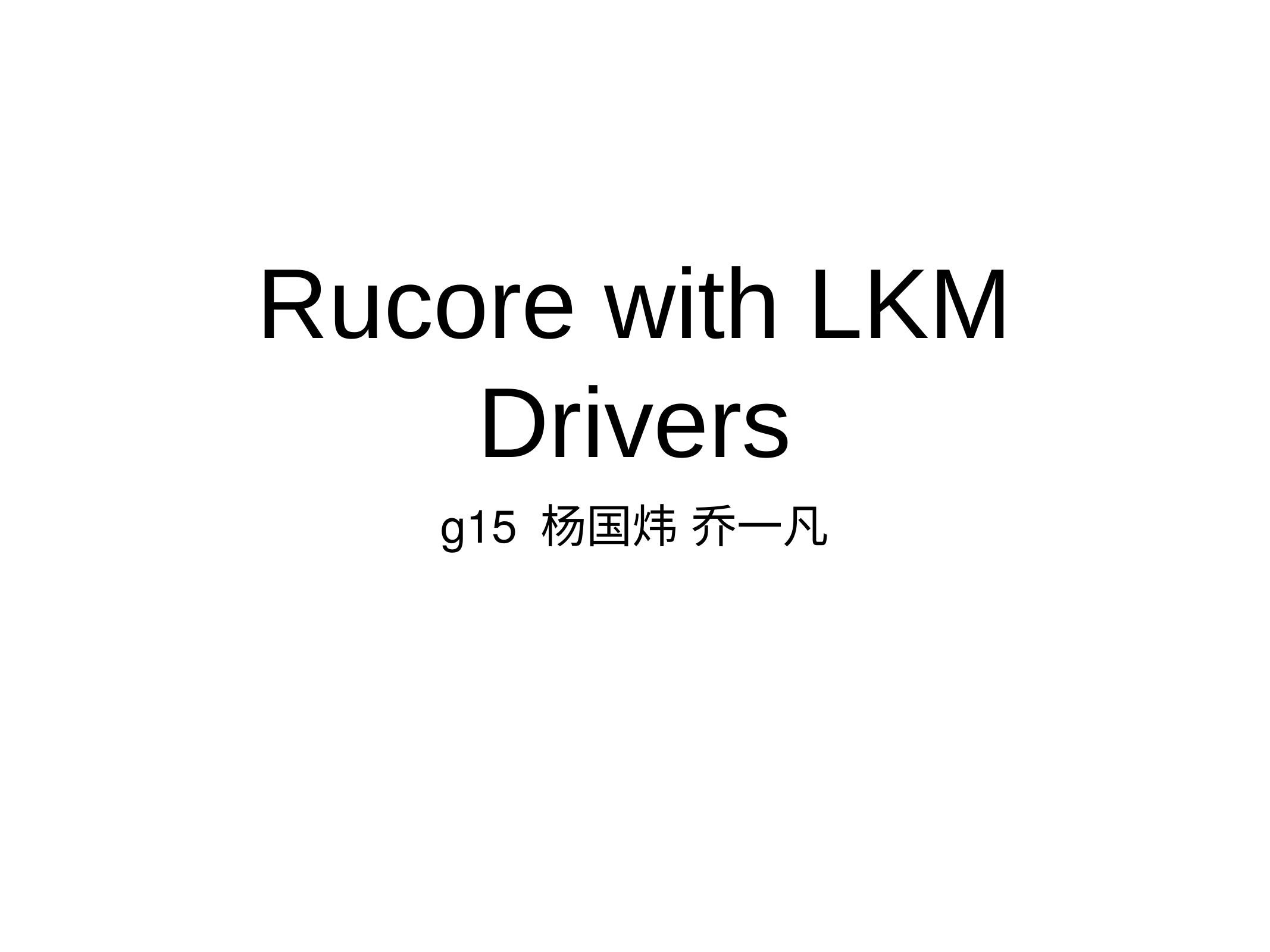

# Rucore with LKM Drivers
g15 杨国炜 乔一凡
1